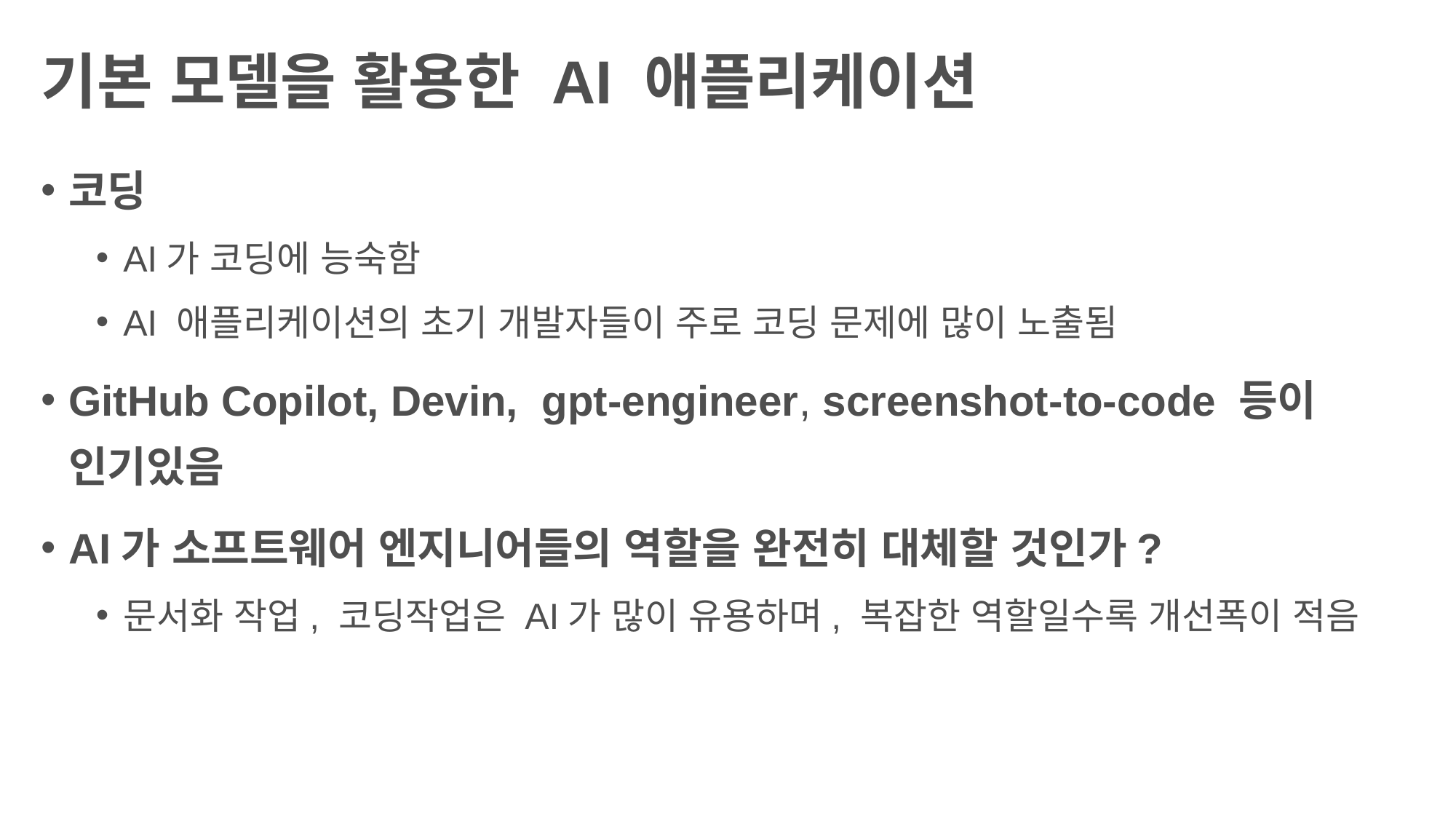

# 기본 모델을 활용한 AI 애플리케이션
코딩
AI가 코딩에 능숙함
AI 애플리케이션의 초기 개발자들이 주로 코딩 문제에 많이 노출됨
GitHub Copilot, Devin,  gpt-engineer, screenshot-to-code 등이 인기있음
AI가 소프트웨어 엔지니어들의 역할을 완전히 대체할 것인가?
문서화 작업, 코딩작업은 AI가 많이 유용하며, 복잡한 역할일수록 개선폭이 적음